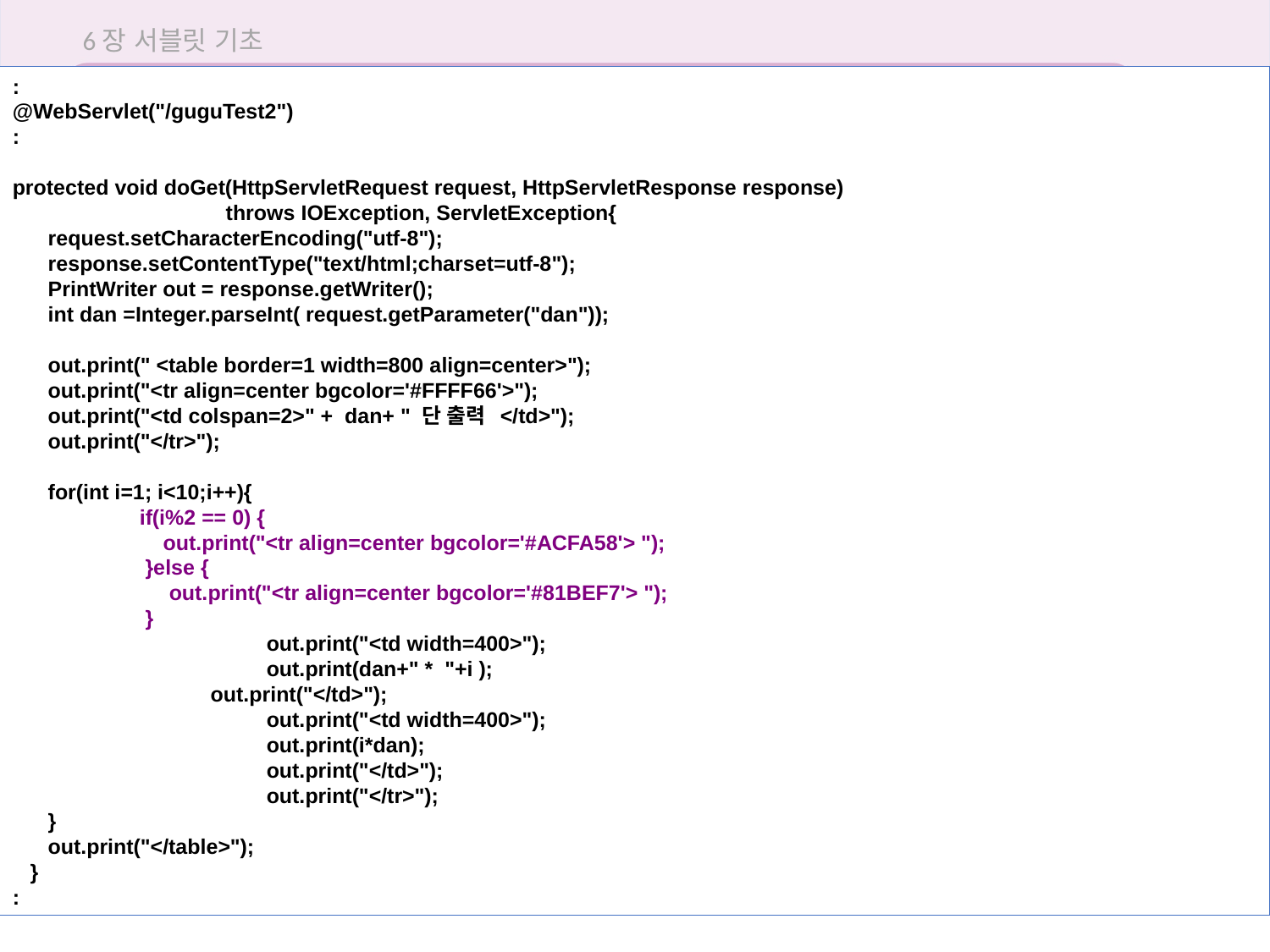

6장 서블릿 기초
:
@WebServlet("/guguTest2")
:

protected void doGet(HttpServletRequest request, HttpServletResponse response)
                                    throws IOException, ServletException{
      request.setCharacterEncoding("utf-8");
      response.setContentType("text/html;charset=utf-8");
      PrintWriter out = response.getWriter();
      int dan =Integer.parseInt( request.getParameter("dan"));

      out.print(" <table border=1 width=800 align=center>");
      out.print("<tr align=center bgcolor='#FFFF66'>");
      out.print("<td colspan=2>" +  dan+ " 단 출력  </td>");
      out.print("</tr>");

      for(int i=1; i<10;i++){
	if(i%2 == 0) {
	    out.print("<tr align=center bgcolor='#ACFA58'> ");
	 }else {
	     out.print("<tr align=center bgcolor='#81BEF7'> ");
	 }
		out.print("<td width=400>");
		out.print(dan+" *  "+i );
	            out.print("</td>");
		out.print("<td width=400>");
		out.print(i*dan);
		out.print("</td>");
		out.print("</tr>");
      }
      out.print("</table>");
   }
: